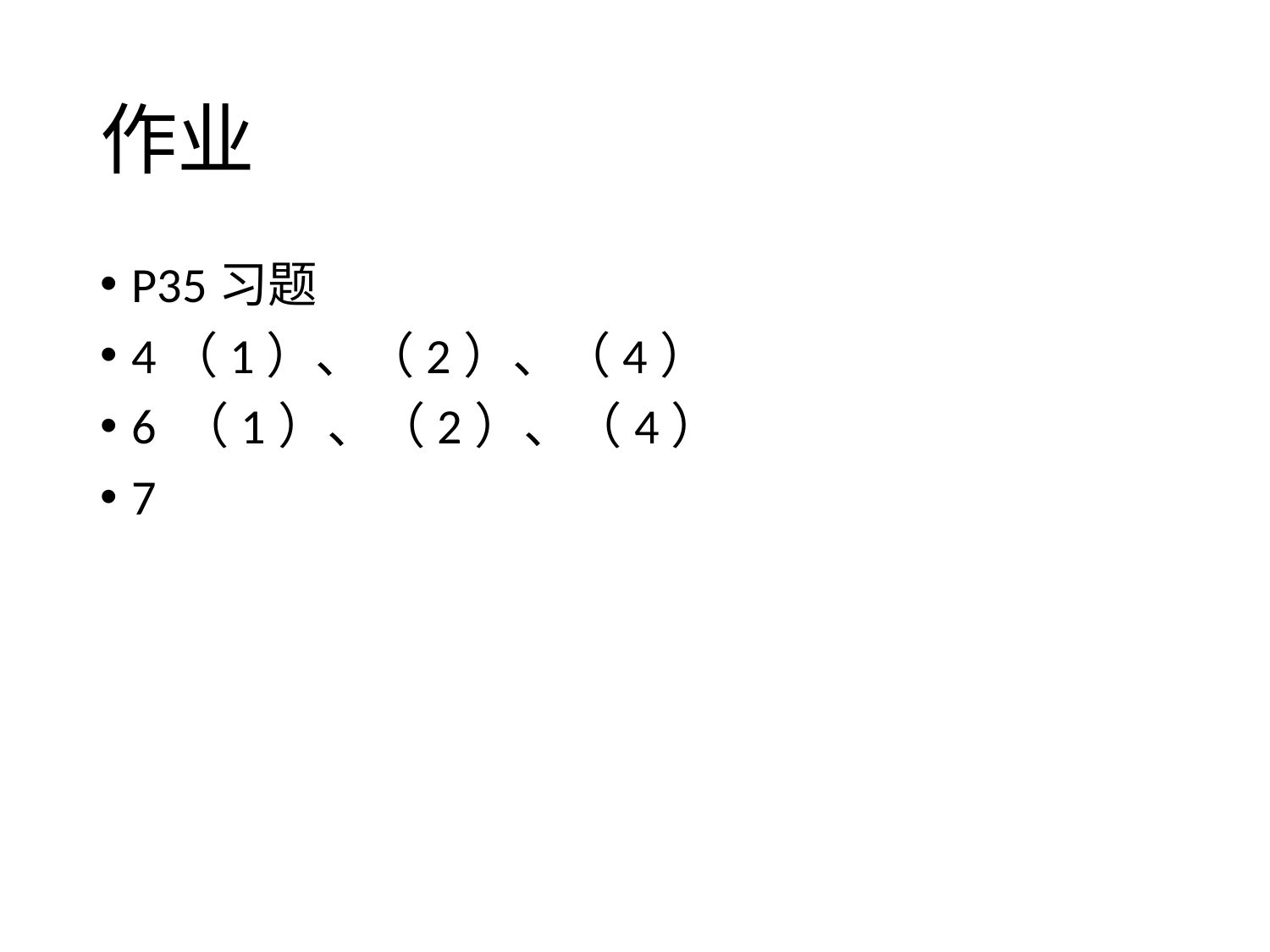

# 作业
P35习题
4（1）、（2）、（4）
6 （1）、（2）、（4）
7